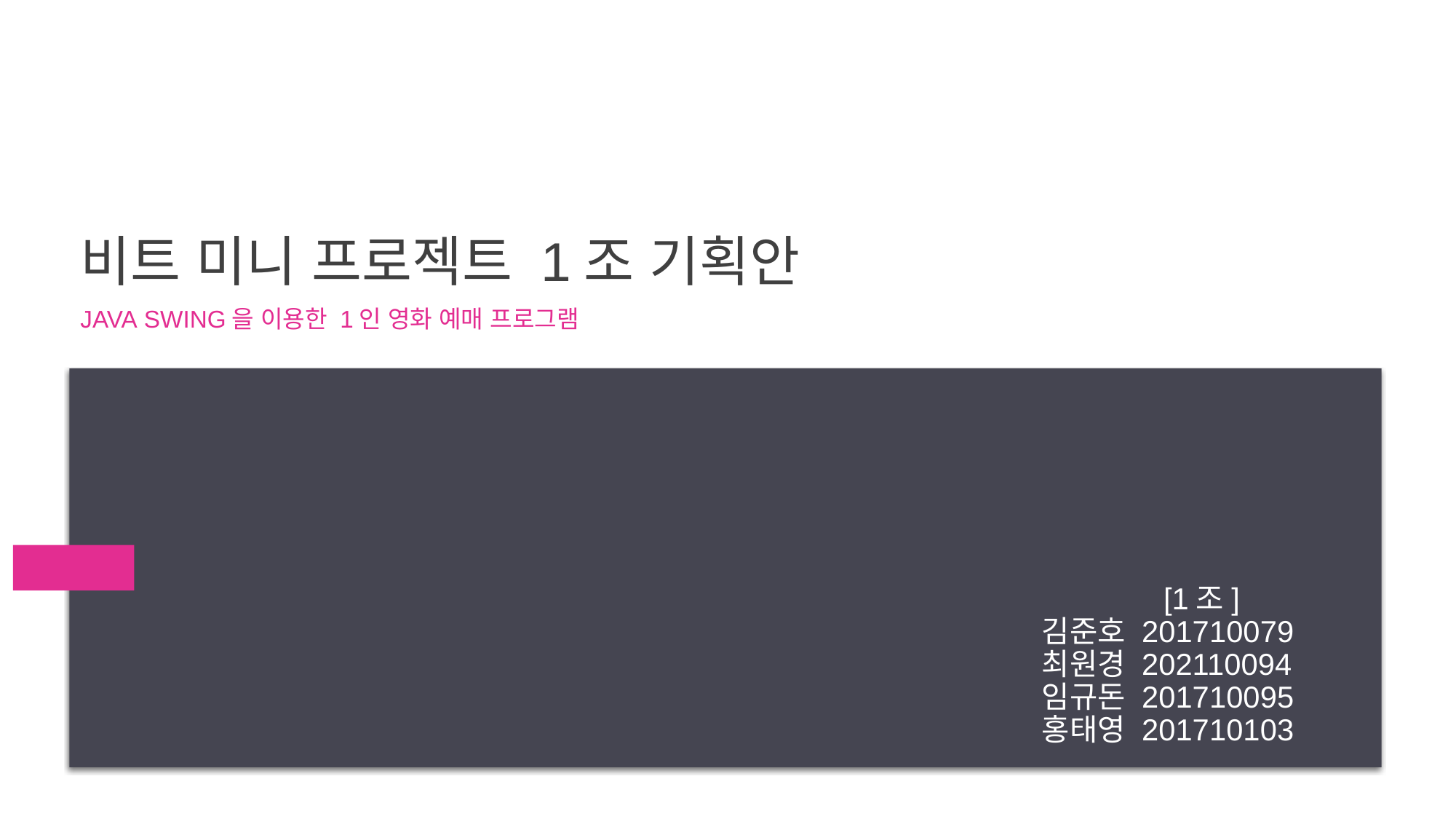

# 비트 미니 프로젝트 1조 기획안
JAVA Swing을 이용한 1인 영화 예매 프로그램
[1조]
김준호 201710079
최원경 202110094
임규돈 201710095
홍태영 201710103